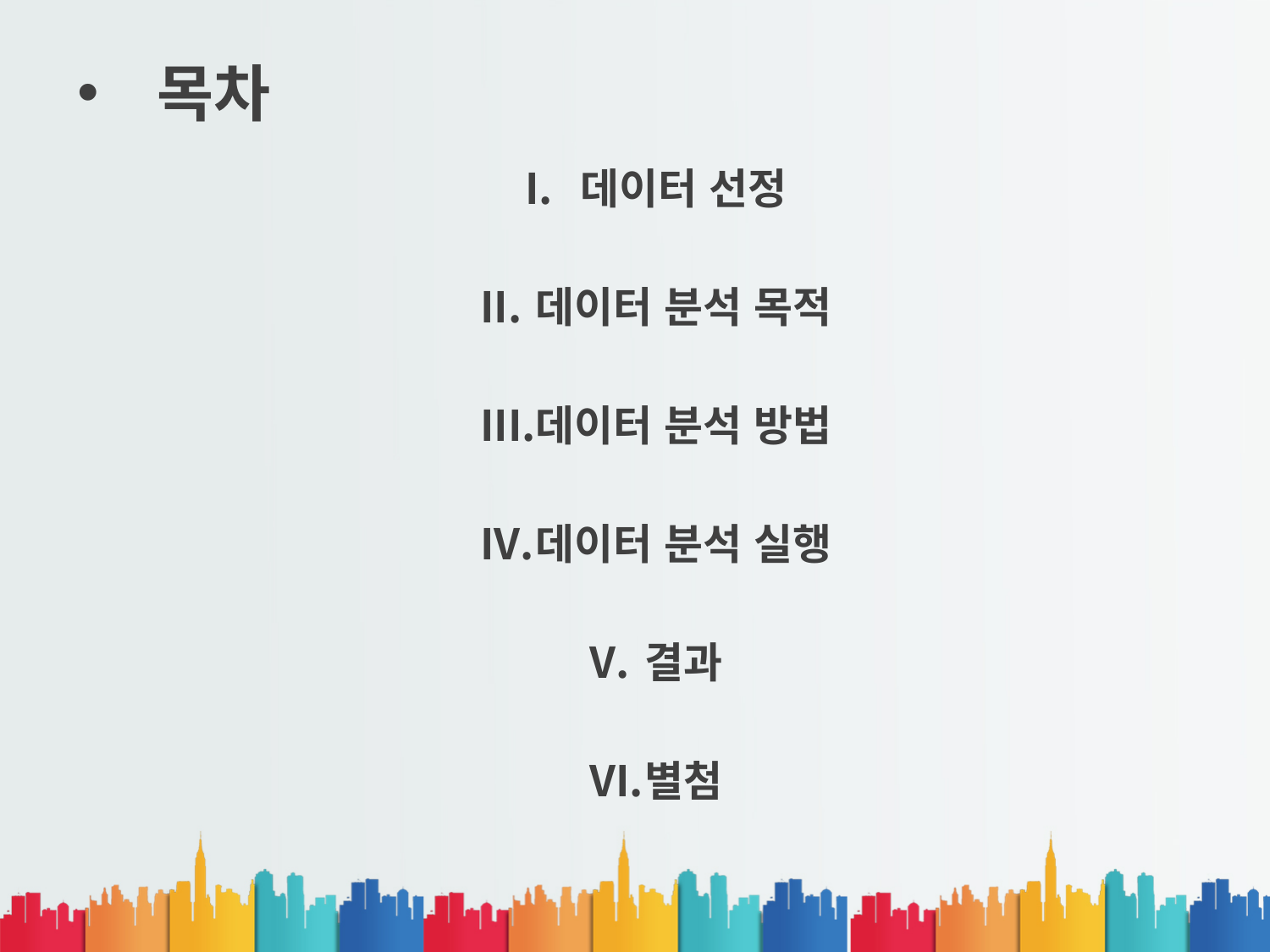

# 목차
데이터 선정

데이터 분석 목적

데이터 분석 방법

데이터 분석 실행

결과

별첨